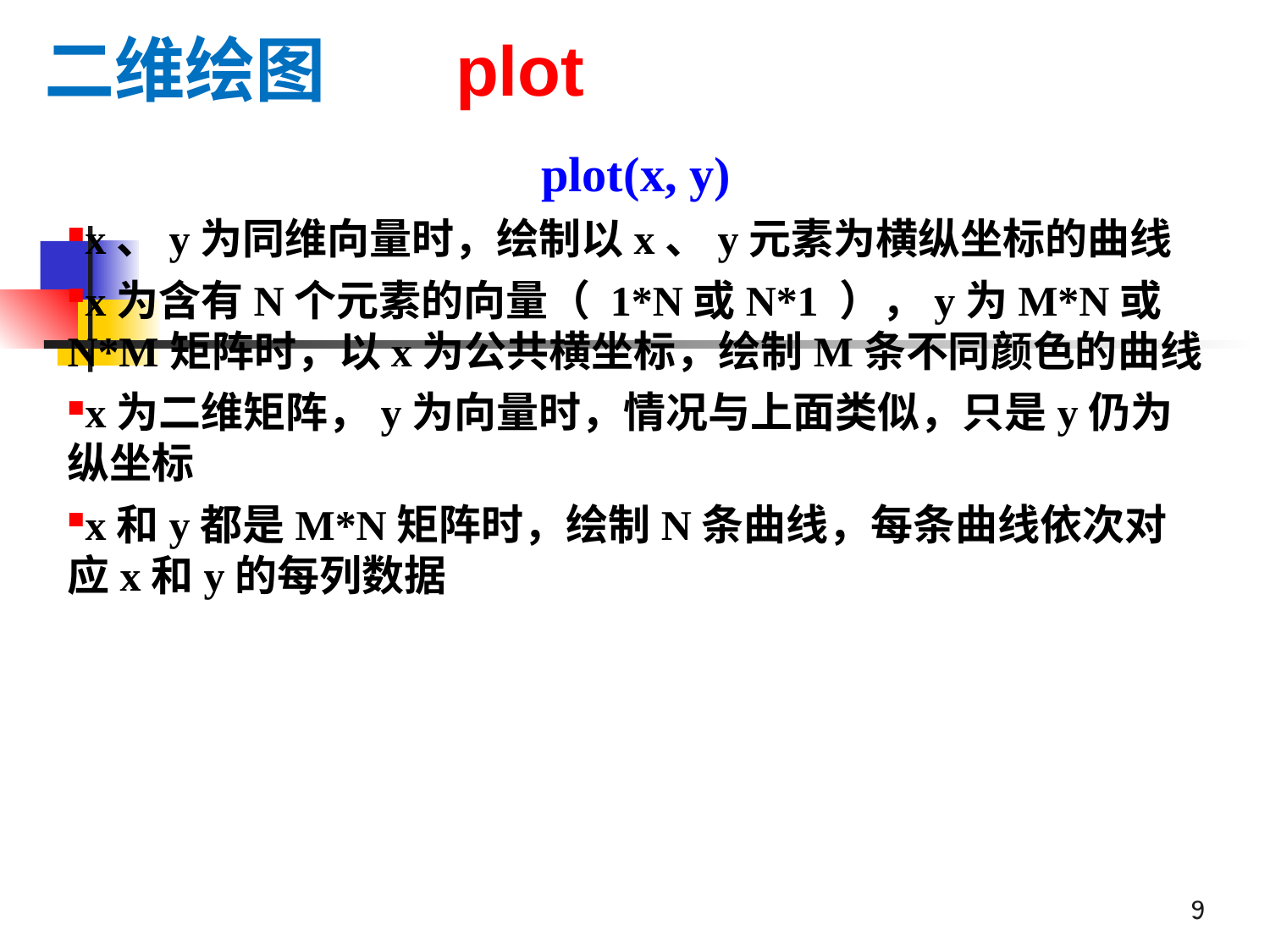

二维绘图       plot
plot(x, y)
x、y为同维向量时，绘制以x、y元素为横纵坐标的曲线
x为含有N个元素的向量（ 1*N或N*1 ），y为M*N或N*M矩阵时，以x为公共横坐标，绘制M条不同颜色的曲线
x为二维矩阵，y为向量时，情况与上面类似，只是y仍为纵坐标
x和y都是M*N矩阵时，绘制N条曲线，每条曲线依次对应x和y的每列数据
9